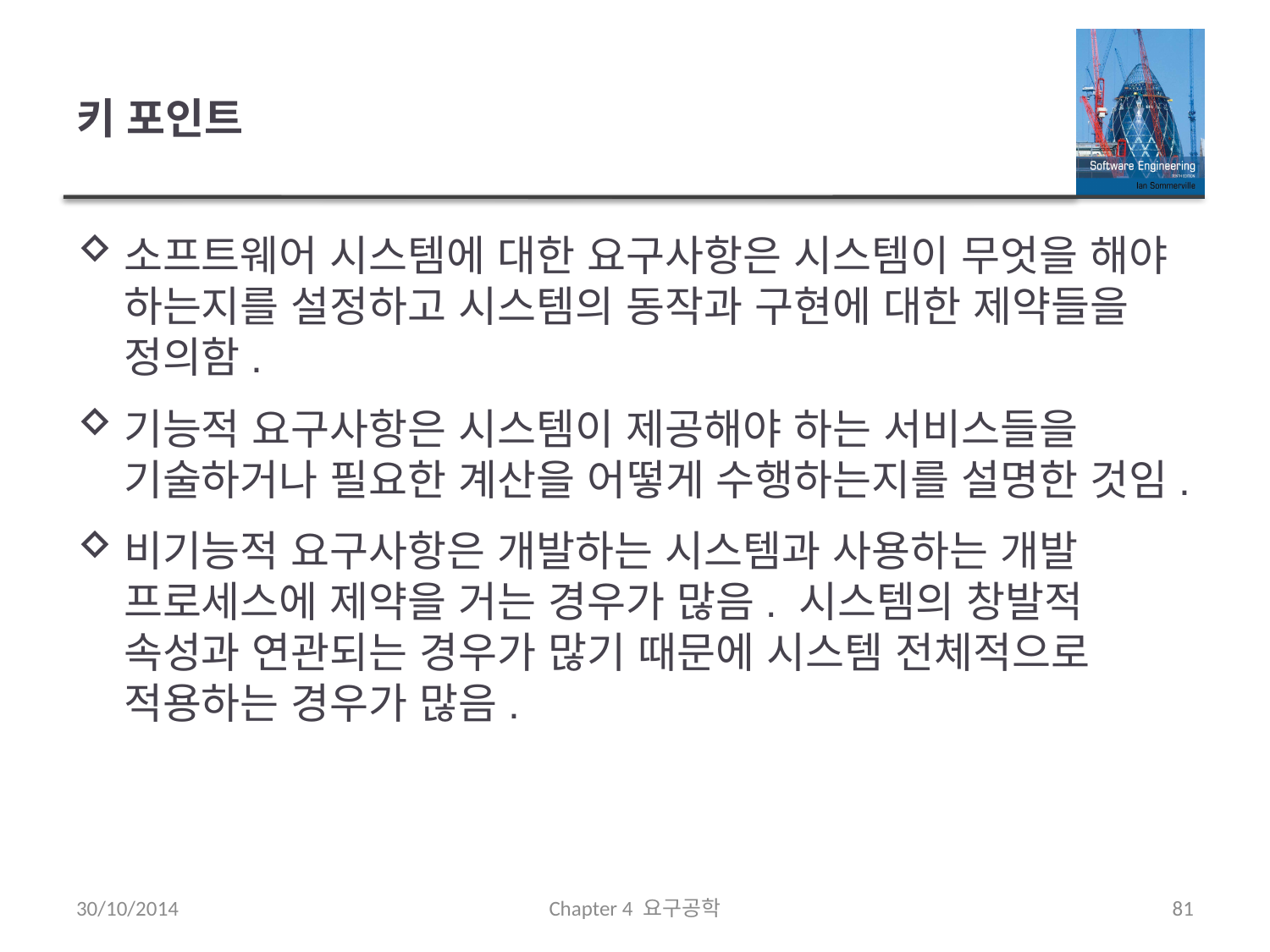

# 키 포인트
소프트웨어 시스템에 대한 요구사항은 시스템이 무엇을 해야 하는지를 설정하고 시스템의 동작과 구현에 대한 제약들을 정의함.
기능적 요구사항은 시스템이 제공해야 하는 서비스들을 기술하거나 필요한 계산을 어떻게 수행하는지를 설명한 것임.
비기능적 요구사항은 개발하는 시스템과 사용하는 개발 프로세스에 제약을 거는 경우가 많음. 시스템의 창발적 속성과 연관되는 경우가 많기 때문에 시스템 전체적으로 적용하는 경우가 많음.

30/10/2014
Chapter 4 요구공학
81